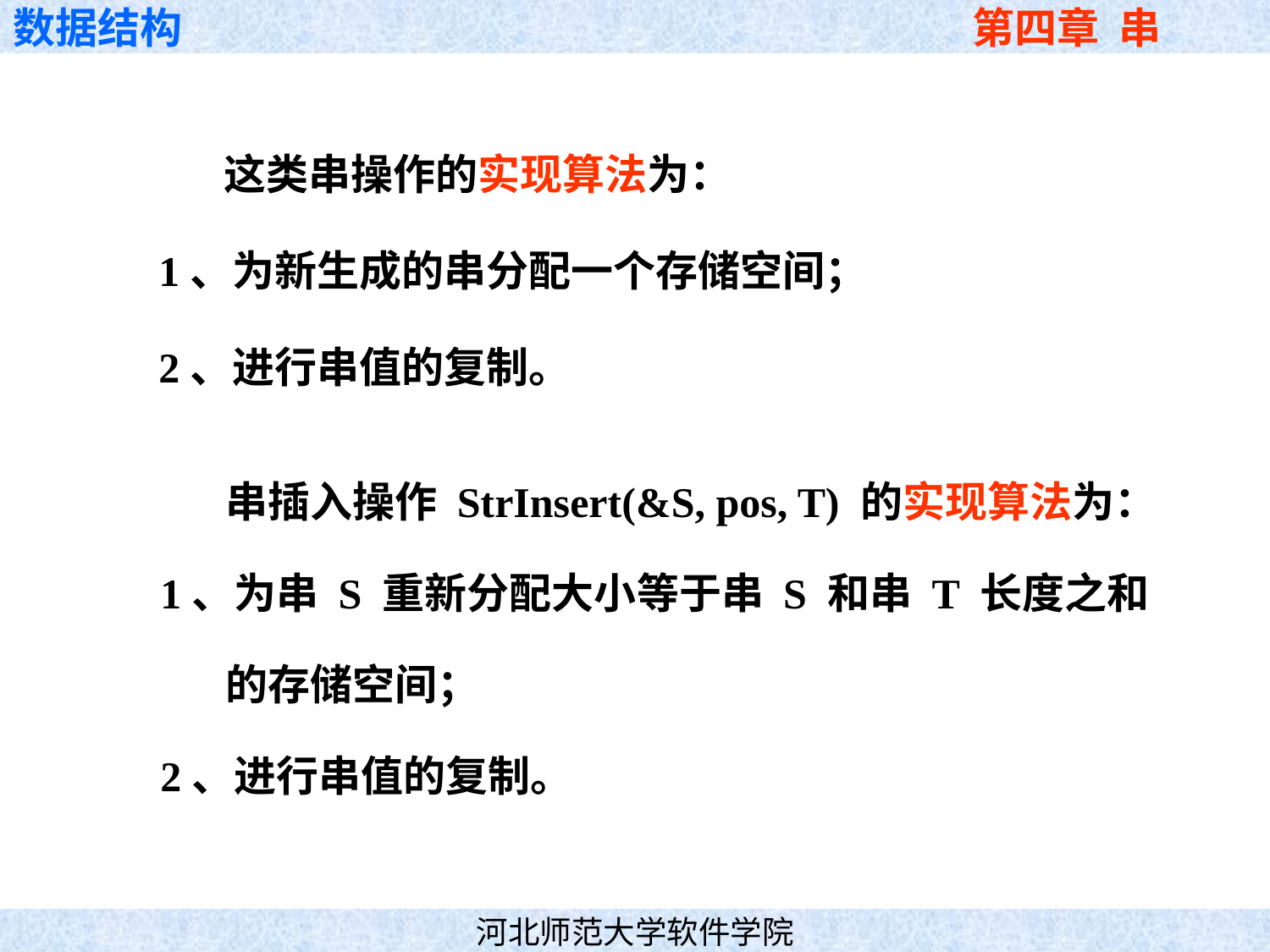

这类串操作的实现算法为：
  1、为新生成的串分配一个存储空间；
  2、进行串值的复制。
        串插入操作 StrInsert(&S, pos, T) 的实现算法为：
  1、为串 S 重新分配大小等于串 S 和串 T 长度之和
        的存储空间；
  2、进行串值的复制。